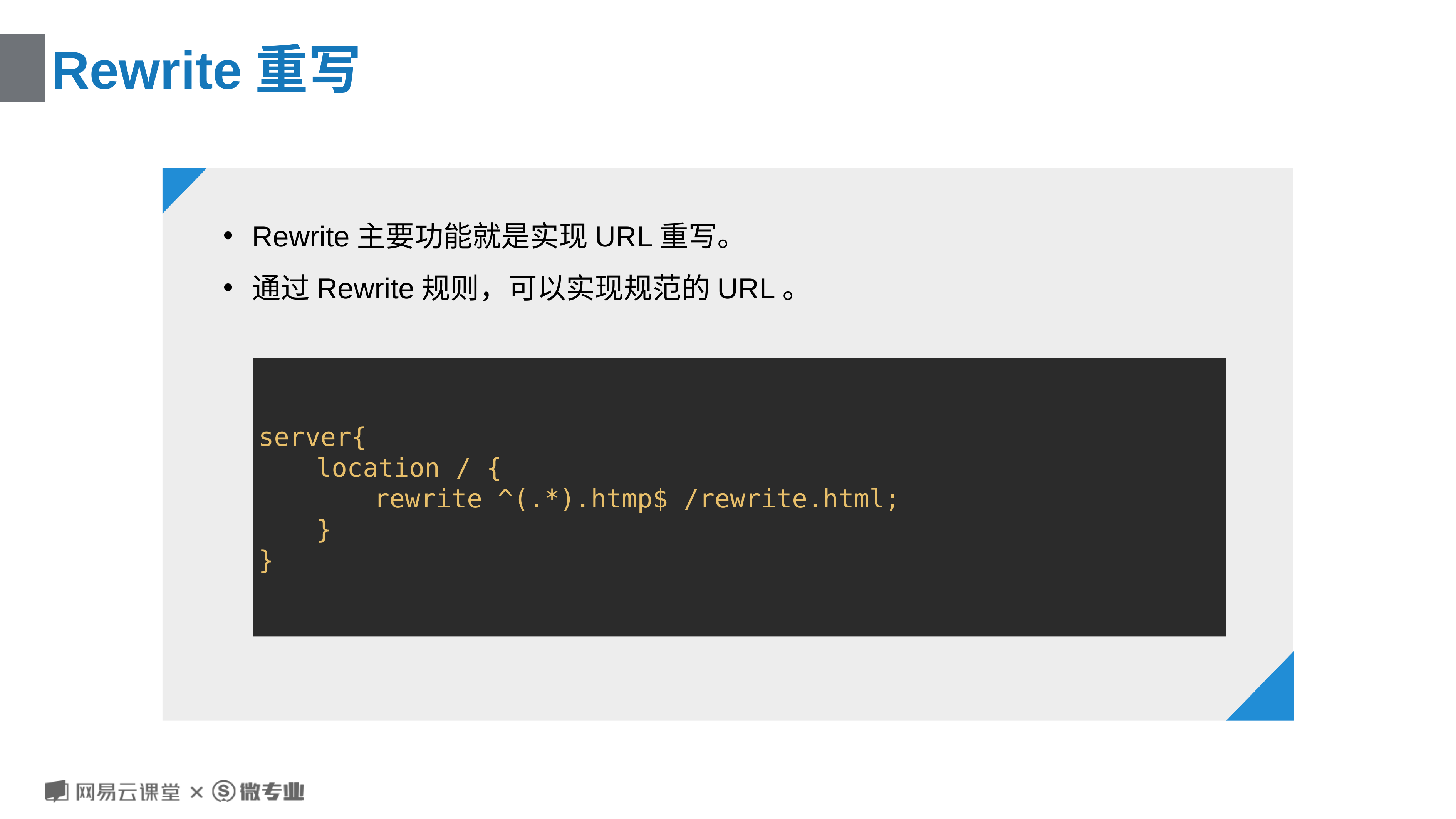

# Rewrite重写

Rewrite主要功能就是实现URL重写。
通过Rewrite规则，可以实现规范的URL。
server{
	location / {
		rewrite ^(.*).htmp$ /rewrite.html;
	}
}